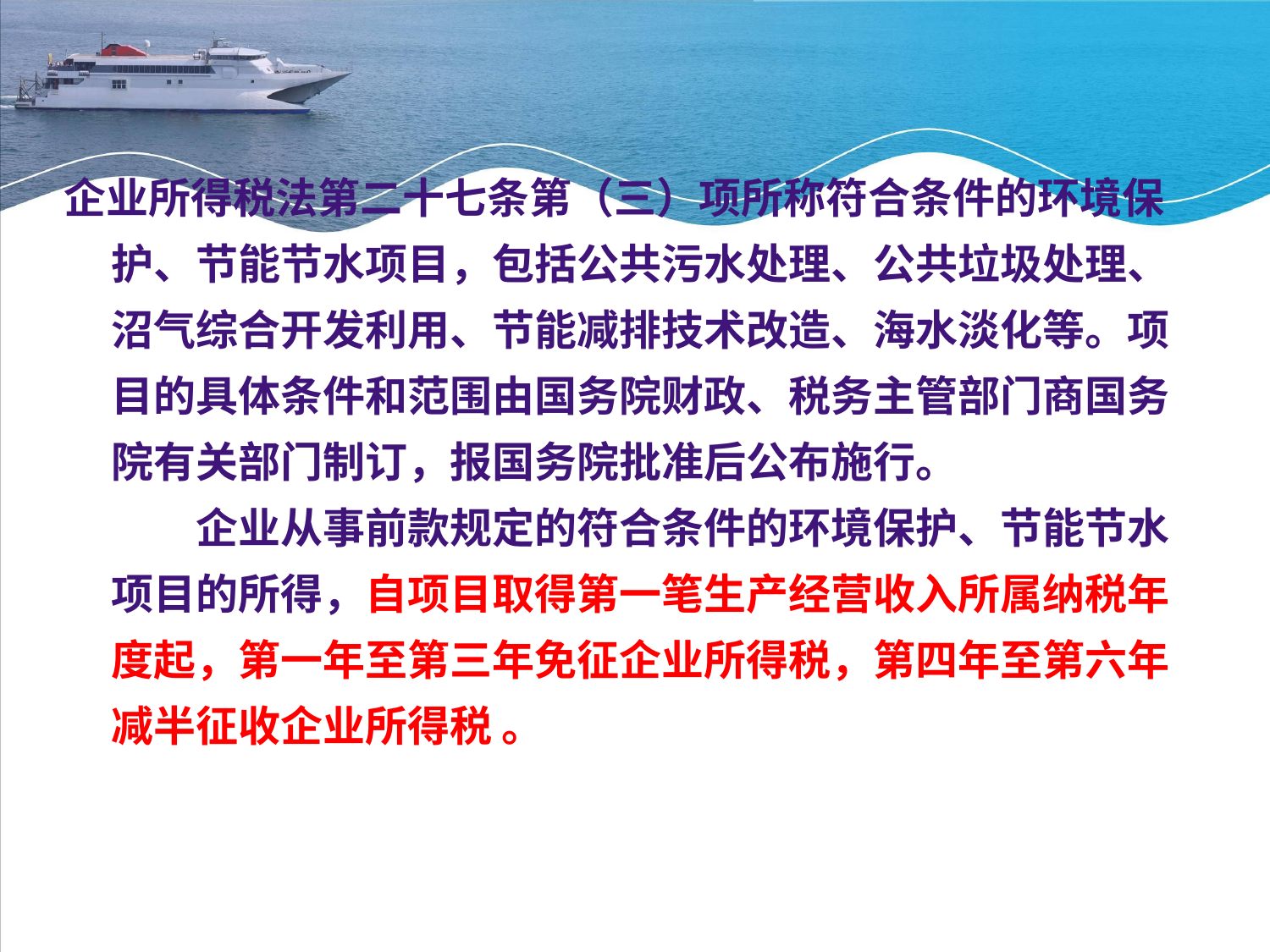

#
企业所得税法第二十七条第（三）项所称符合条件的环境保护、节能节水项目，包括公共污水处理、公共垃圾处理、沼气综合开发利用、节能减排技术改造、海水淡化等。项目的具体条件和范围由国务院财政、税务主管部门商国务院有关部门制订，报国务院批准后公布施行。
　　企业从事前款规定的符合条件的环境保护、节能节水项目的所得，自项目取得第一笔生产经营收入所属纳税年度起，第一年至第三年免征企业所得税，第四年至第六年减半征收企业所得税 。